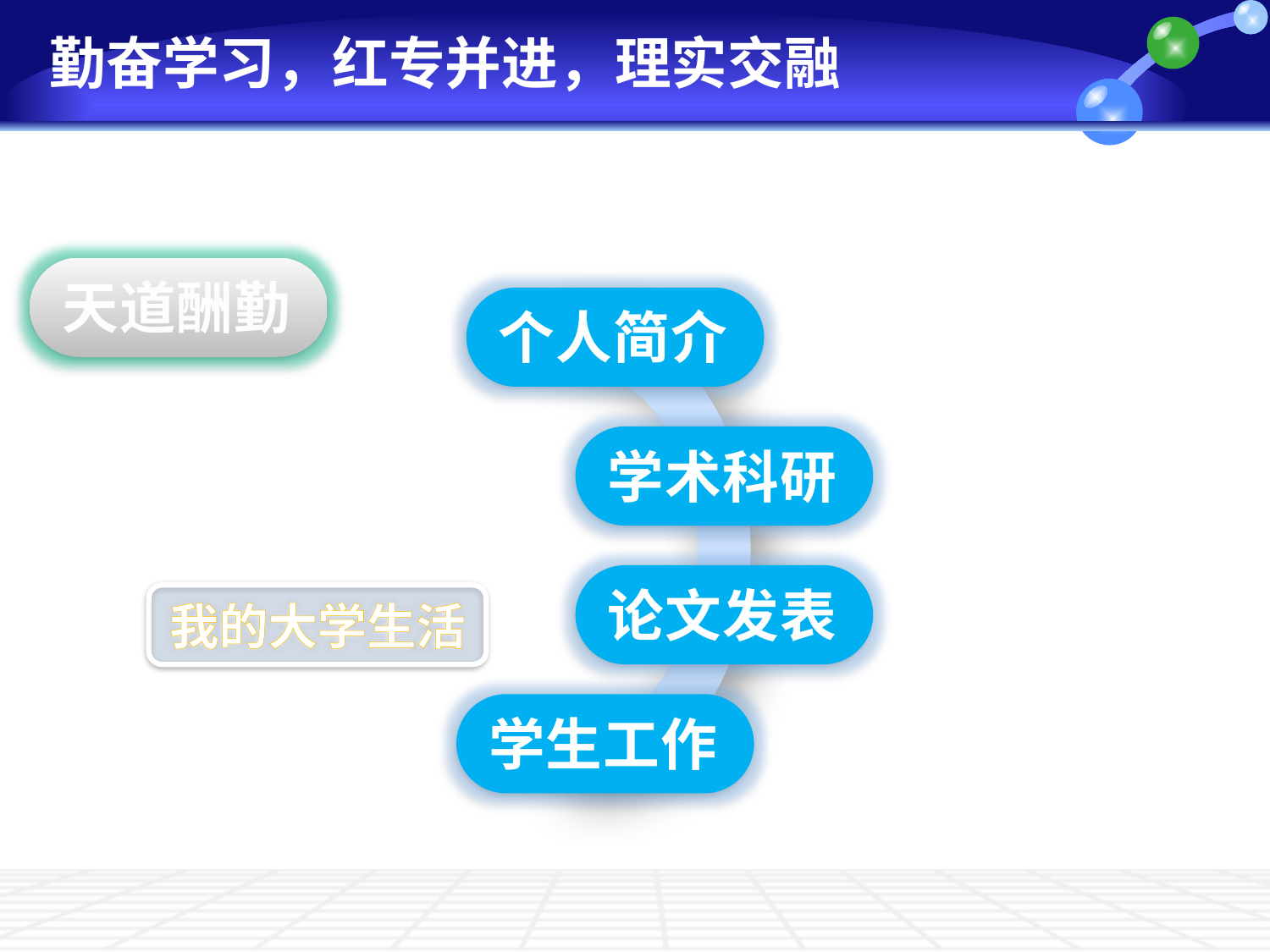

# 勤奋学习，红专并进，理实交融

天道酬勤

个人简介

学术科研

论文发表
我的大学生活

学生工作